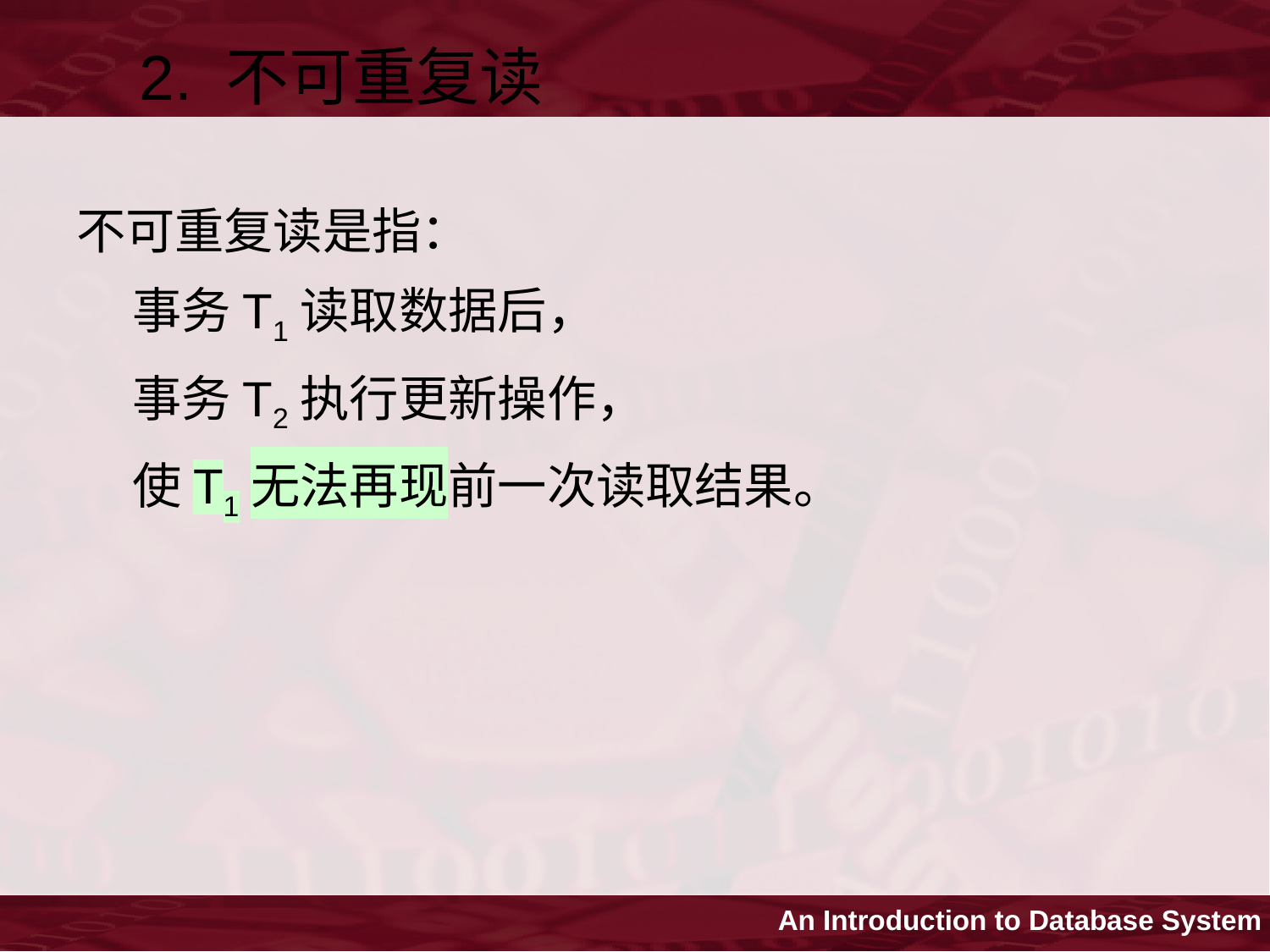

2. 不可重复读
不可重复读是指：
    事务T1读取数据后，
    事务T2执行更新操作，
    使T1无法再现前一次读取结果。